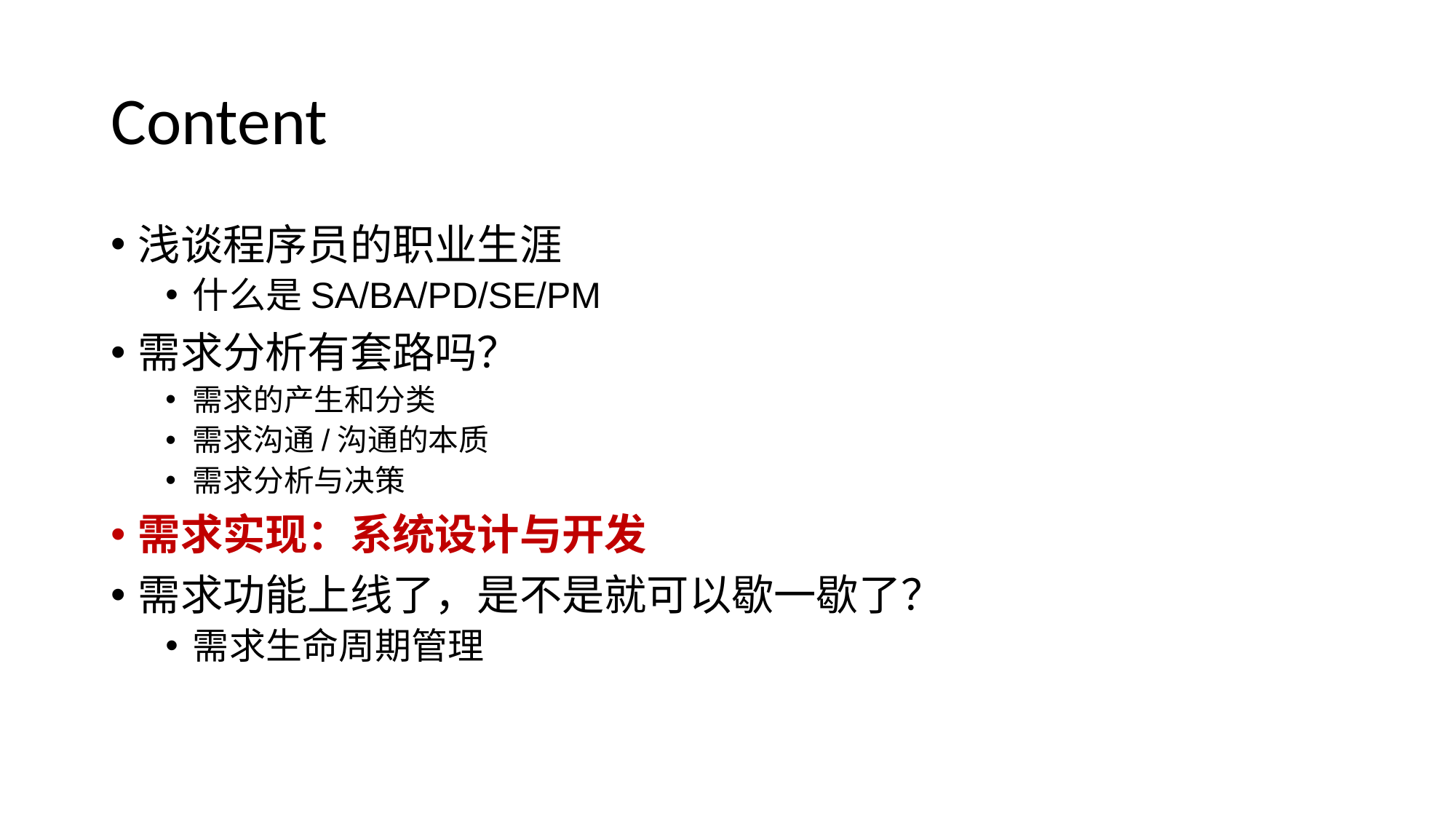

# Content
浅谈程序员的职业生涯
什么是SA/BA/PD/SE/PM
需求分析有套路吗？
需求的产生和分类
需求沟通/沟通的本质
需求分析与决策
需求实现：系统设计与开发
需求功能上线了，是不是就可以歇一歇了？
需求生命周期管理